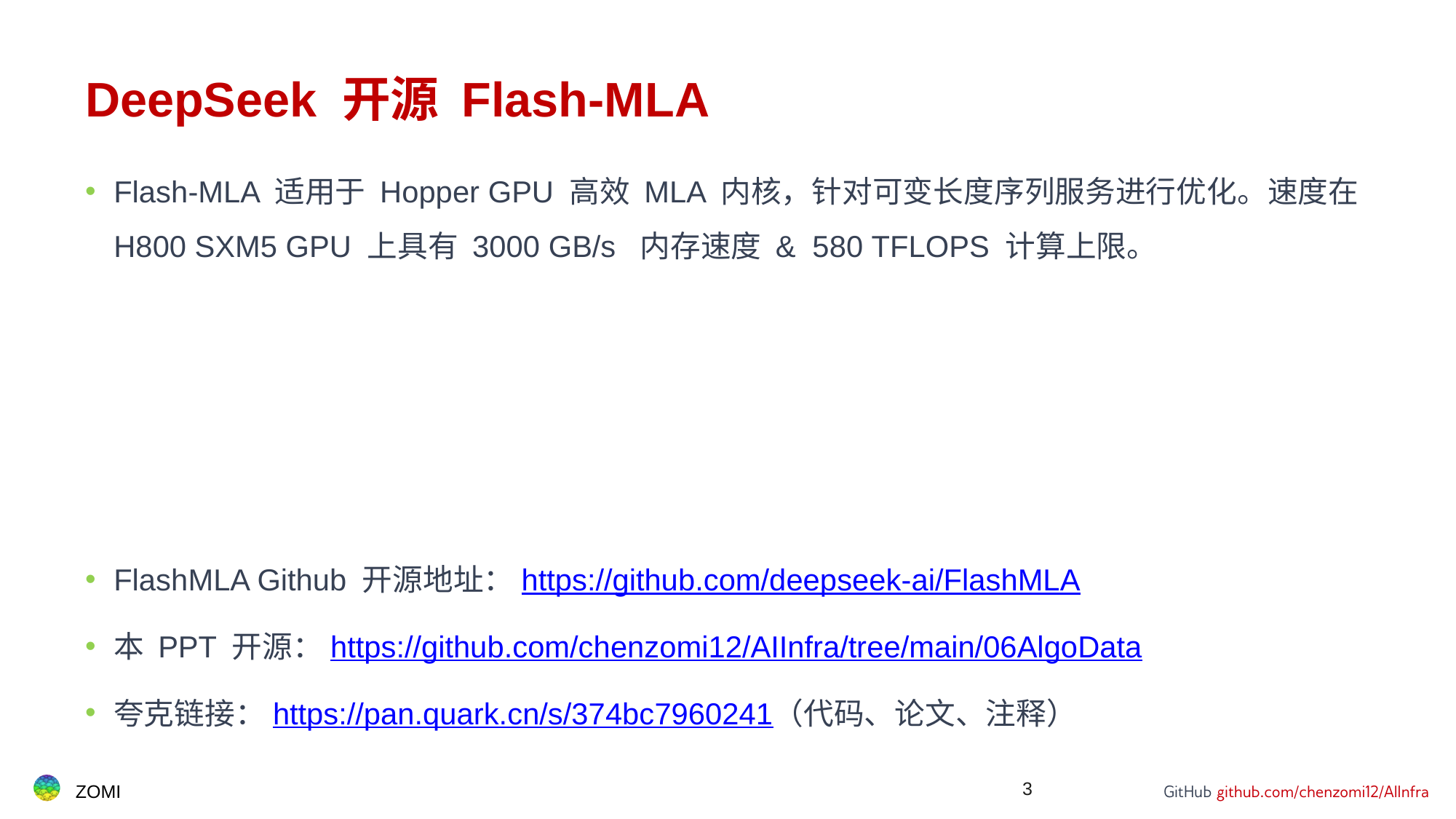

# DeepSeek 开源 Flash-MLA
Flash-MLA 适用于 Hopper GPU 高效 MLA 内核，针对可变长度序列服务进行优化。速度在 H800 SXM5 GPU 上具有 3000 GB/s  内存速度 &  580 TFLOPS 计算上限。

FlashMLA Github 开源地址：https://github.com/deepseek-ai/FlashMLA
本 PPT 开源：https://github.com/chenzomi12/AIInfra/tree/main/06AlgoData
夸克链接：https://pan.quark.cn/s/374bc7960241（代码、论文、注释）